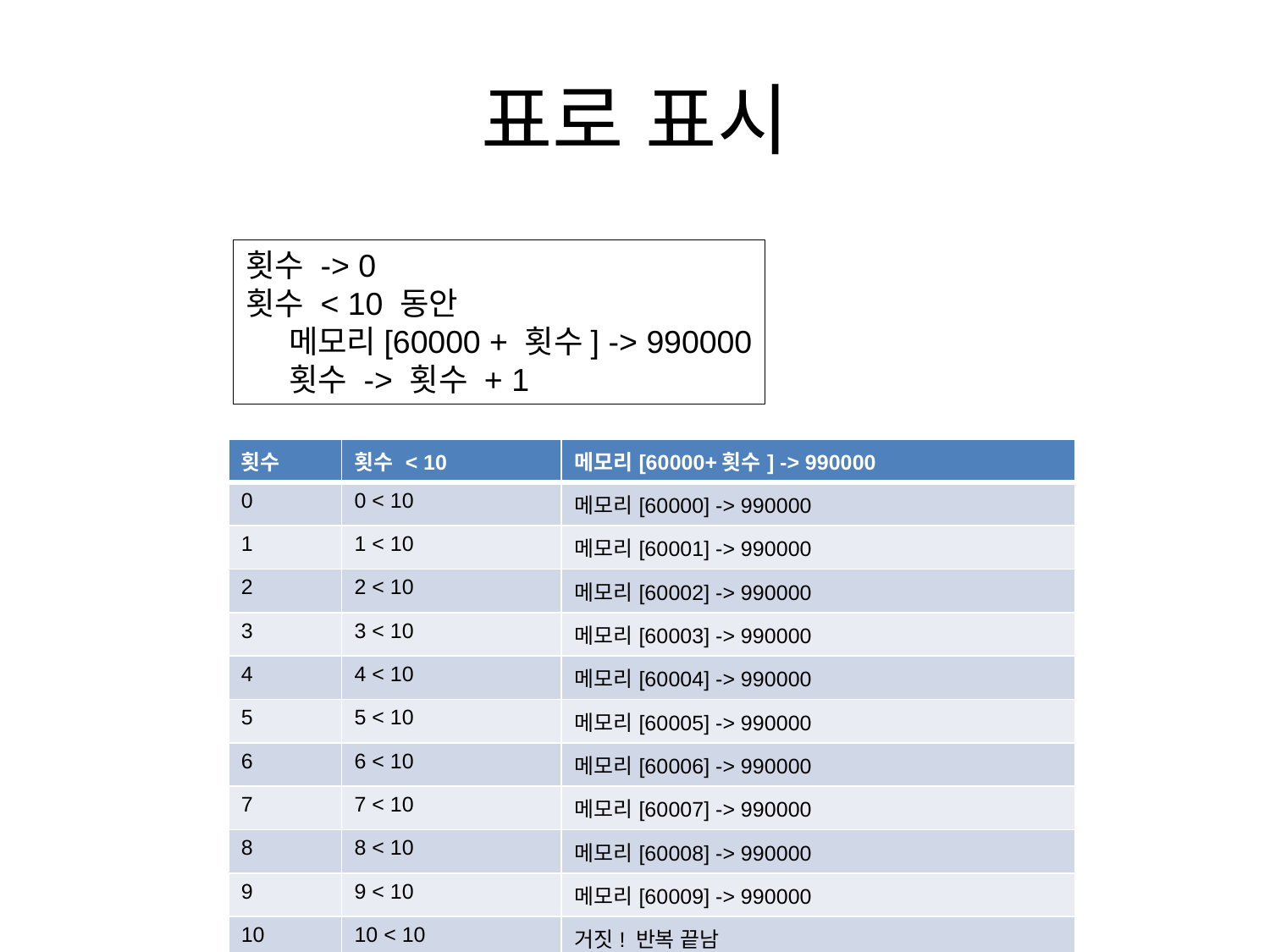

# 표로 표시
횟수 -> 0
횟수 < 10 동안
    메모리[60000 + 횟수] -> 990000
    횟수 -> 횟수 + 1
| 횟수 | 횟수 < 10 | 메모리[60000+횟수] -> 990000 |
| --- | --- | --- |
| 0 | 0 < 10 | 메모리[60000] -> 990000 |
| 1 | 1 < 10 | 메모리[60001] -> 990000 |
| 2 | 2 < 10 | 메모리[60002] -> 990000 |
| 3 | 3 < 10 | 메모리[60003] -> 990000 |
| 4 | 4 < 10 | 메모리[60004] -> 990000 |
| 5 | 5 < 10 | 메모리[60005] -> 990000 |
| 6 | 6 < 10 | 메모리[60006] -> 990000 |
| 7 | 7 < 10 | 메모리[60007] -> 990000 |
| 8 | 8 < 10 | 메모리[60008] -> 990000 |
| 9 | 9 < 10 | 메모리[60009] -> 990000 |
| 10 | 10 < 10 | 거짓! 반복 끝남 |